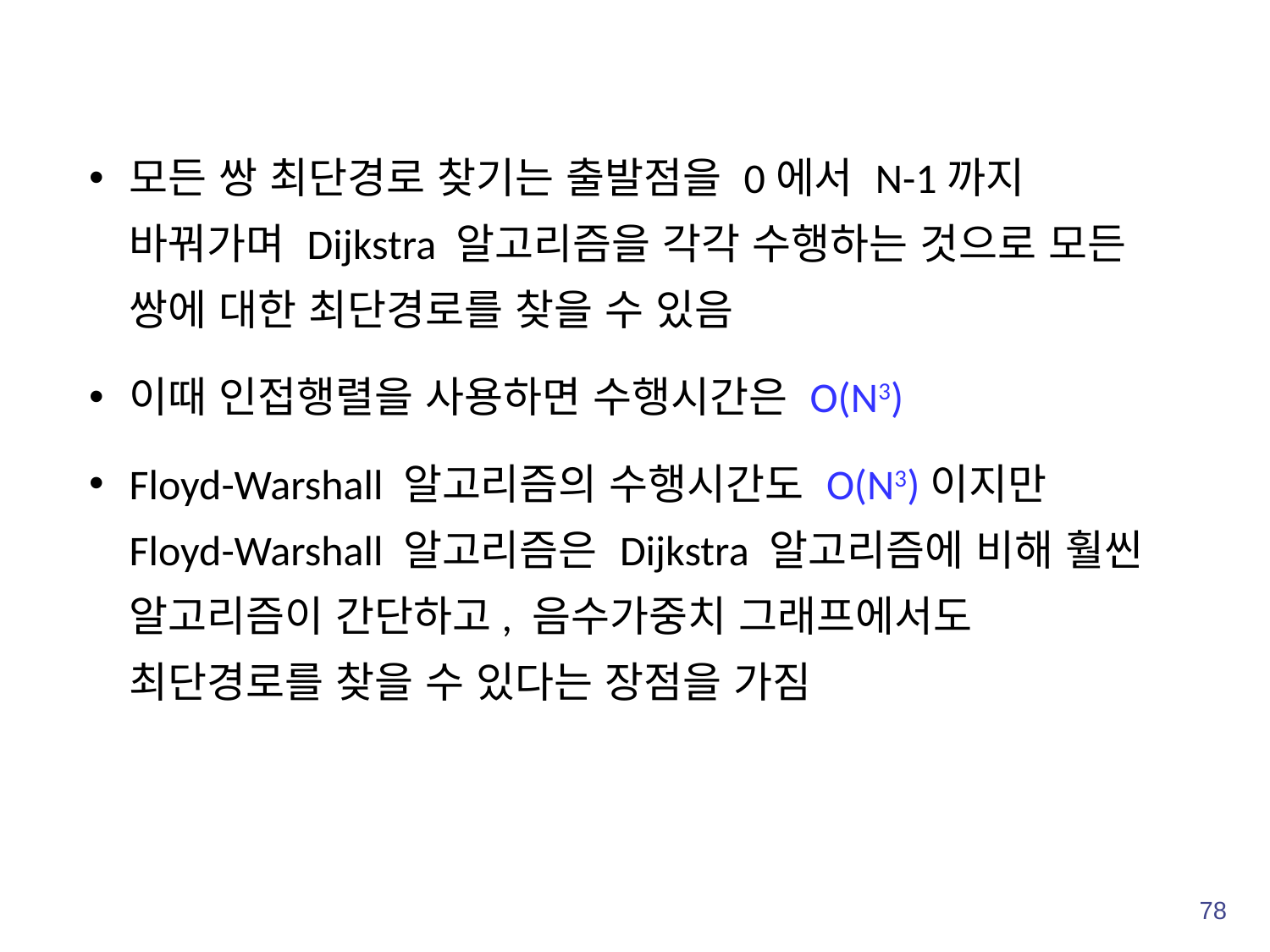

모든 쌍 최단경로 찾기는 출발점을 0에서 N-1까지 바꿔가며 Dijkstra 알고리즘을 각각 수행하는 것으로 모든 쌍에 대한 최단경로를 찾을 수 있음
이때 인접행렬을 사용하면 수행시간은 O(N3)
Floyd-Warshall 알고리즘의 수행시간도 O(N3)이지만 Floyd-Warshall 알고리즘은 Dijkstra 알고리즘에 비해 훨씬 알고리즘이 간단하고, 음수가중치 그래프에서도 최단경로를 찾을 수 있다는 장점을 가짐
78